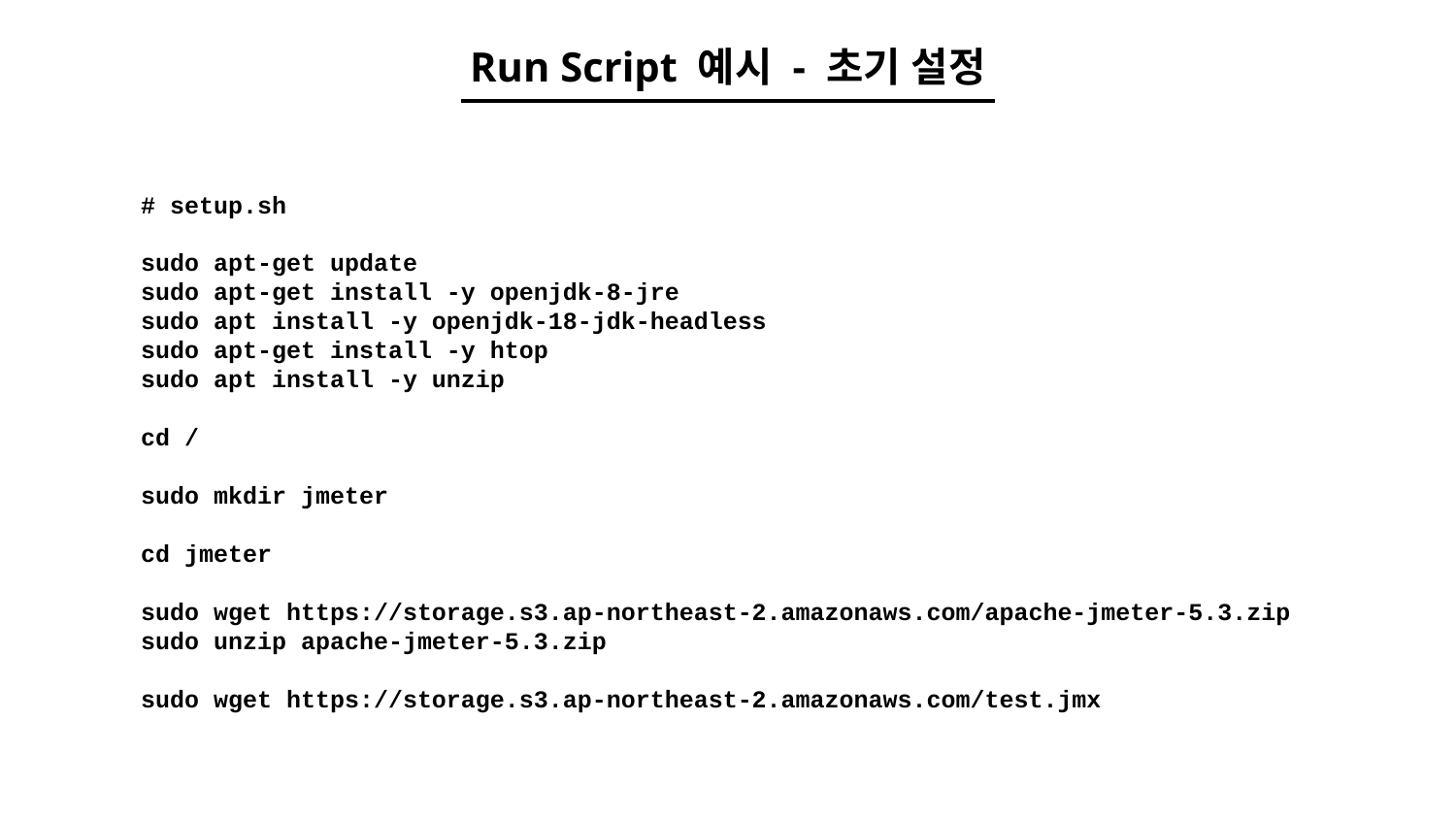

Run Script 예시 - 초기 설정
# setup.sh

sudo apt-get update
sudo apt-get install -y openjdk-8-jre
sudo apt install -y openjdk-18-jdk-headless
sudo apt-get install -y htop
sudo apt install -y unzip

cd /

sudo mkdir jmeter

cd jmeter

sudo wget https://storage.s3.ap-northeast-2.amazonaws.com/apache-jmeter-5.3.zip
sudo unzip apache-jmeter-5.3.zip

sudo wget https://storage.s3.ap-northeast-2.amazonaws.com/test.jmx